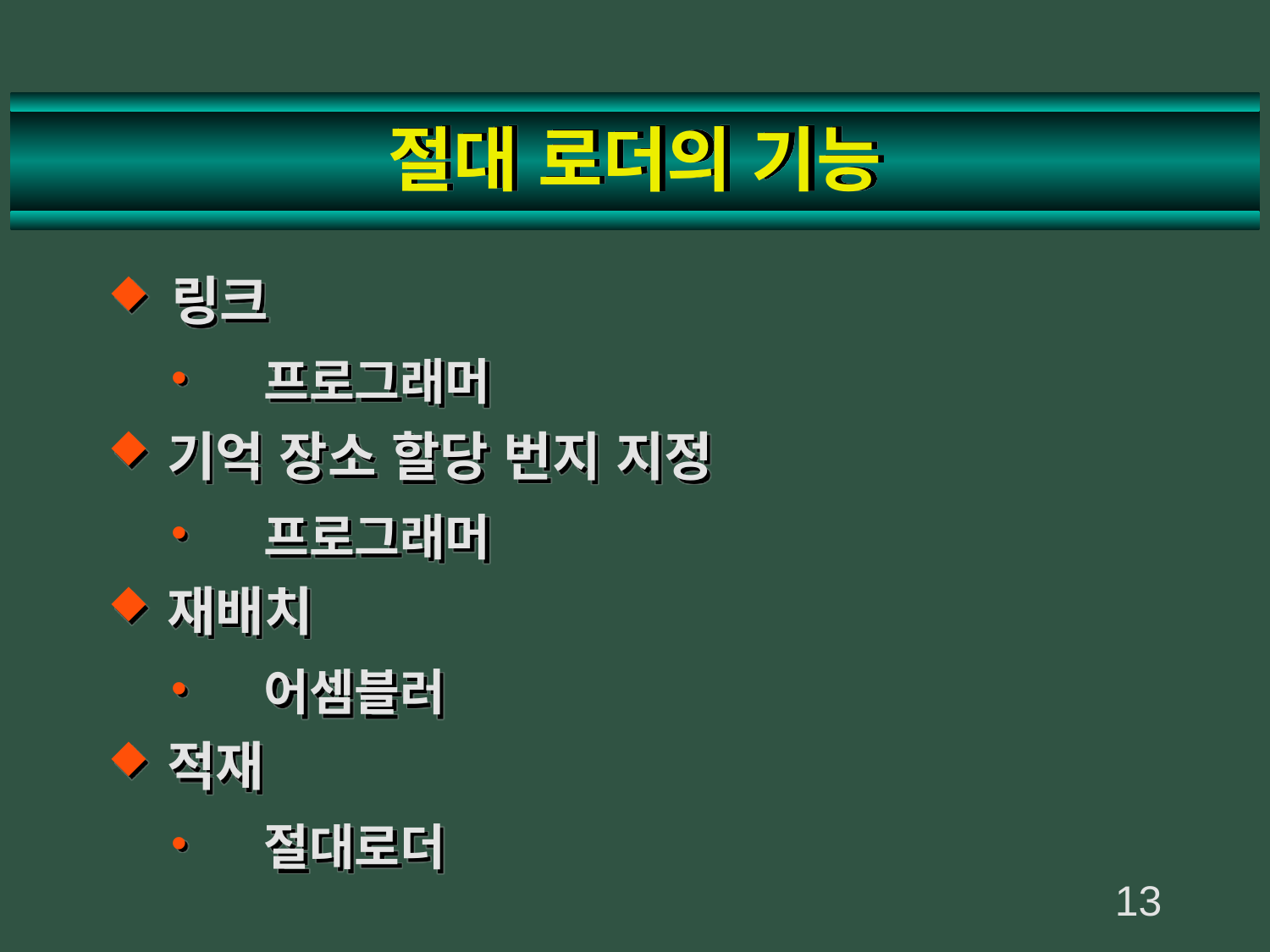

# 절대 로더의 기능
링크
 프로그래머
기억 장소 할당 번지 지정
 프로그래머
재배치
 어셈블러
적재
 절대로더

13